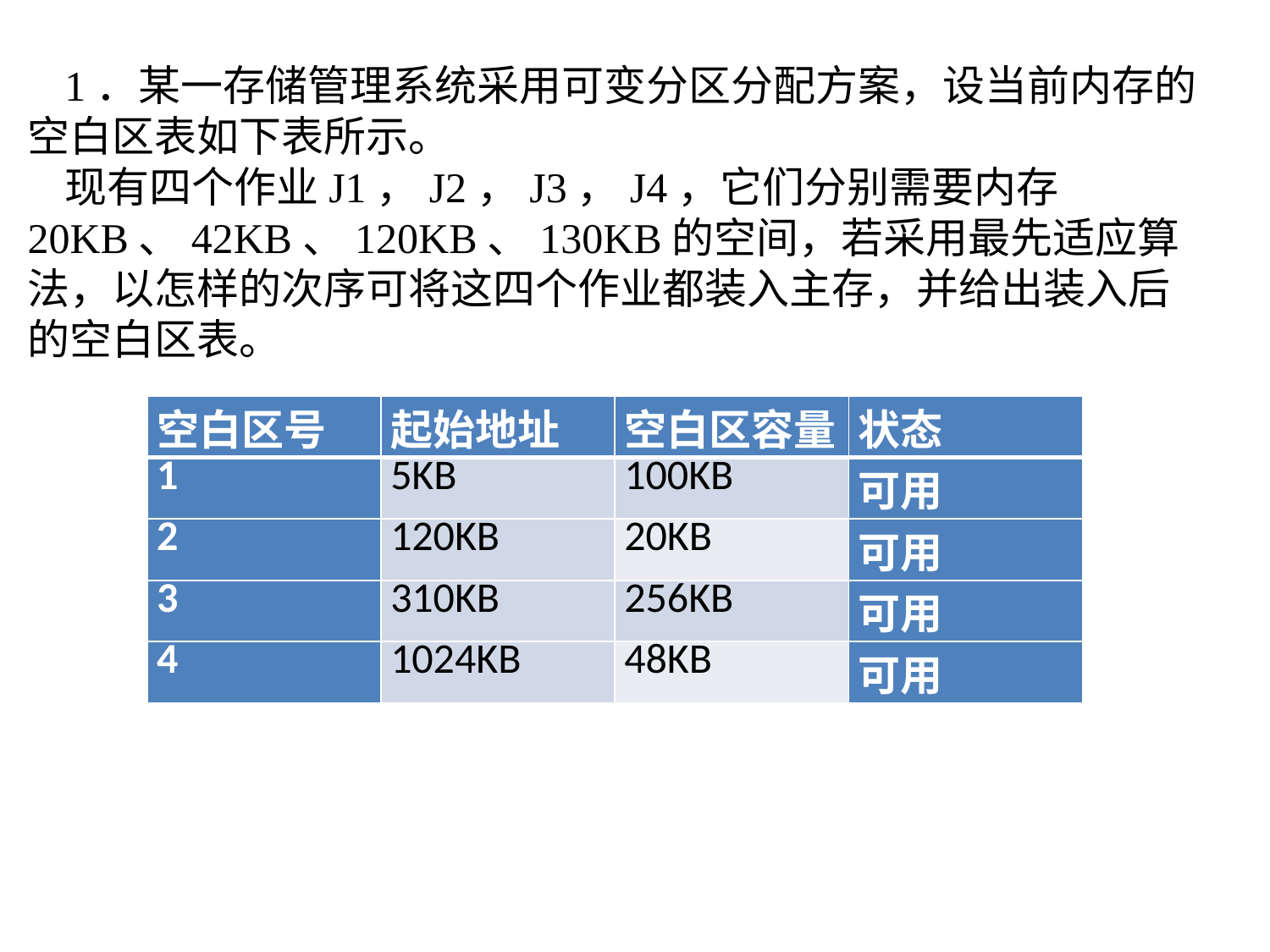

1．某一存储管理系统采用可变分区分配方案，设当前内存的空白区表如下表所示。
现有四个作业J1，J2，J3，J4，它们分别需要内存20KB、42KB、120KB、130KB的空间，若采用最先适应算法，以怎样的次序可将这四个作业都装入主存，并给出装入后的空白区表。
| 空白区号 | 起始地址 | 空白区容量 | 状态 |
| --- | --- | --- | --- |
| 1 | 5KB | 100KB | 可用 |
| 2 | 120KB | 20KB | 可用 |
| 3 | 310KB | 256KB | 可用 |
| 4 | 1024KB | 48KB | 可用 |